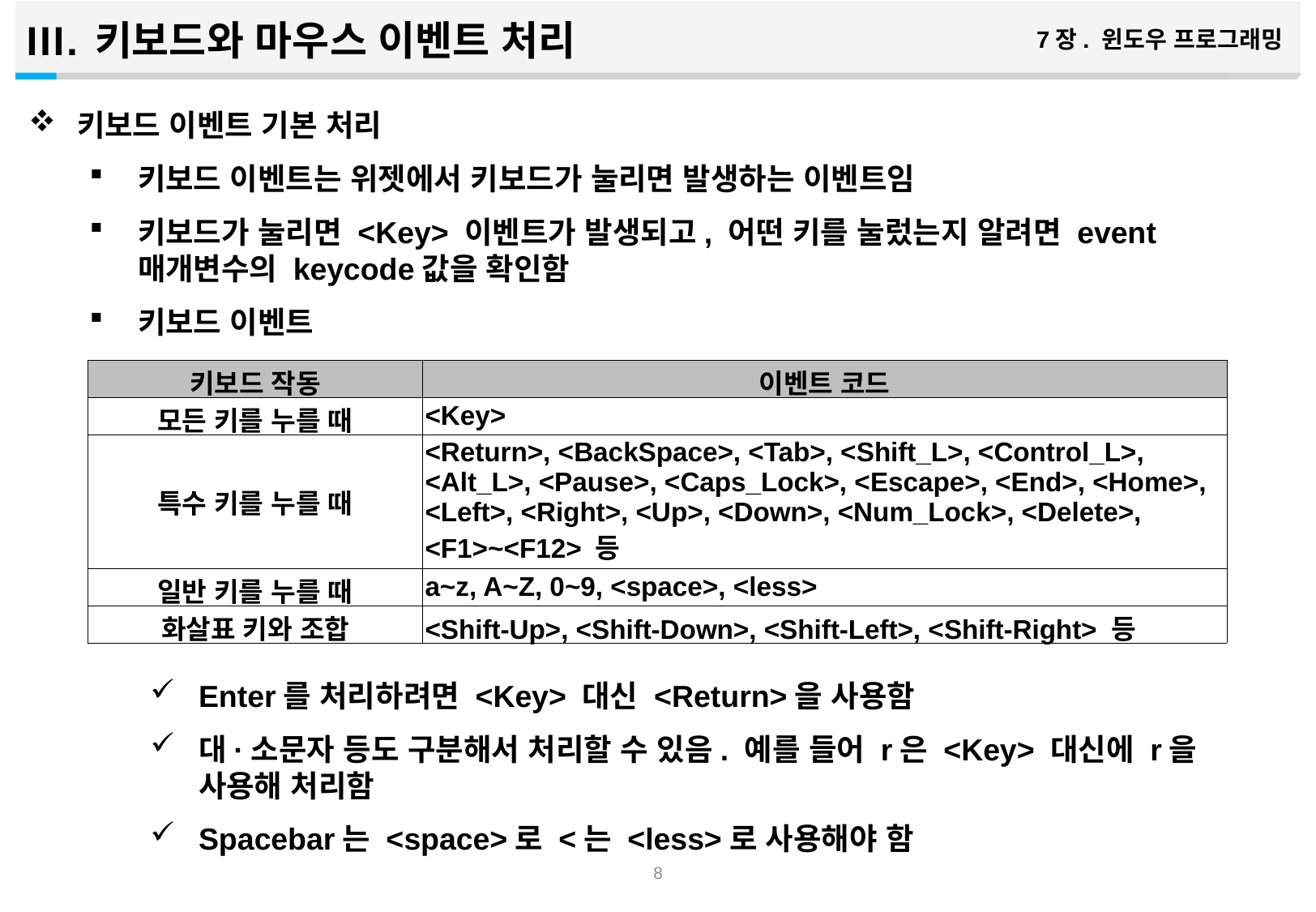

키보드와 마우스 이벤트 처리
7장. 윈도우 프로그래밍
키보드 이벤트 기본 처리
키보드 이벤트는 위젯에서 키보드가 눌리면 발생하는 이벤트임
키보드가 눌리면 <Key> 이벤트가 발생되고, 어떤 키를 눌렀는지 알려면 event 매개변수의 keycode값을 확인함
키보드 이벤트

Enter를 처리하려면 <Key> 대신 <Return>을 사용함
대·소문자 등도 구분해서 처리할 수 있음. 예를 들어 r은 <Key> 대신에 r을 사용해 처리함
Spacebar는 <space>로 <는 <less>로 사용해야 함
| 키보드 작동 | 이벤트 코드 |
| --- | --- |
| 모든 키를 누를 때 | <Key> |
| 특수 키를 누를 때 | <Return>, <BackSpace>, <Tab>, <Shift\_L>, <Control\_L>, <Alt\_L>, <Pause>, <Caps\_Lock>, <Escape>, <End>, <Home>, <Left>, <Right>, <Up>, <Down>, <Num\_Lock>, <Delete>, <F1>~<F12> 등 |
| 일반 키를 누를 때 | a~z, A~Z, 0~9, <space>, <less> |
| 화살표 키와 조합 | <Shift-Up>, <Shift-Down>, <Shift-Left>, <Shift-Right> 등 |
8